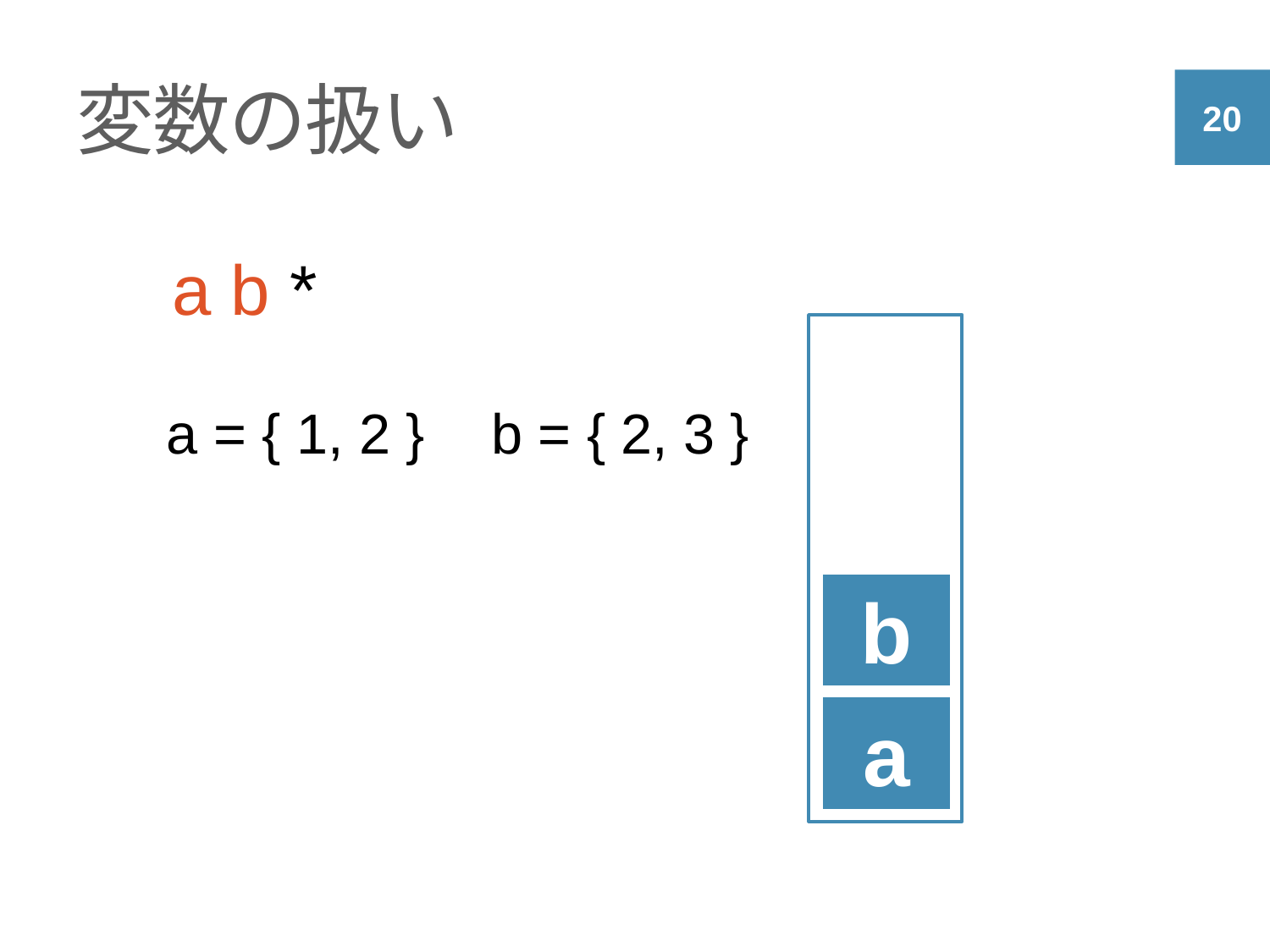

# 変数の扱い
a b *

a = { 1, 2 }
b = { 2, 3 }
b
a